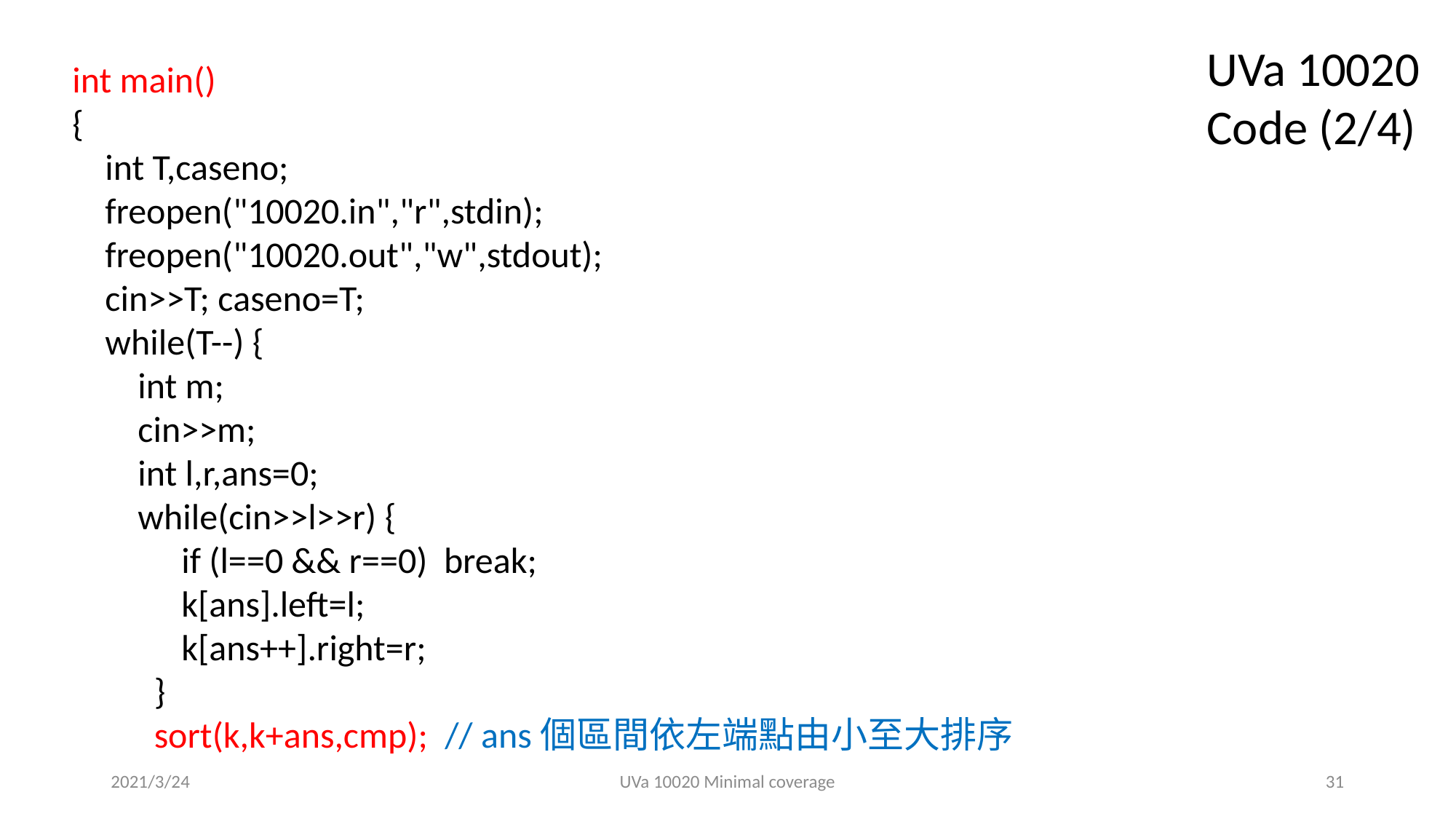

UVa 10020 Code (2/4)
int main()
{
    int T,caseno;
    freopen("10020.in","r",stdin);
    freopen("10020.out","w",stdout);
    cin>>T; caseno=T;
    while(T--) {
        int m;
        cin>>m;
        int l,r,ans=0;
        while(cin>>l>>r) {
	if (l==0 && r==0)  break;
	k[ans].left=l;
	k[ans++].right=r;
          }
          sort(k,k+ans,cmp);  // ans個區間依左端點由小至大排序
2021/3/24
UVa 10020 Minimal coverage
31